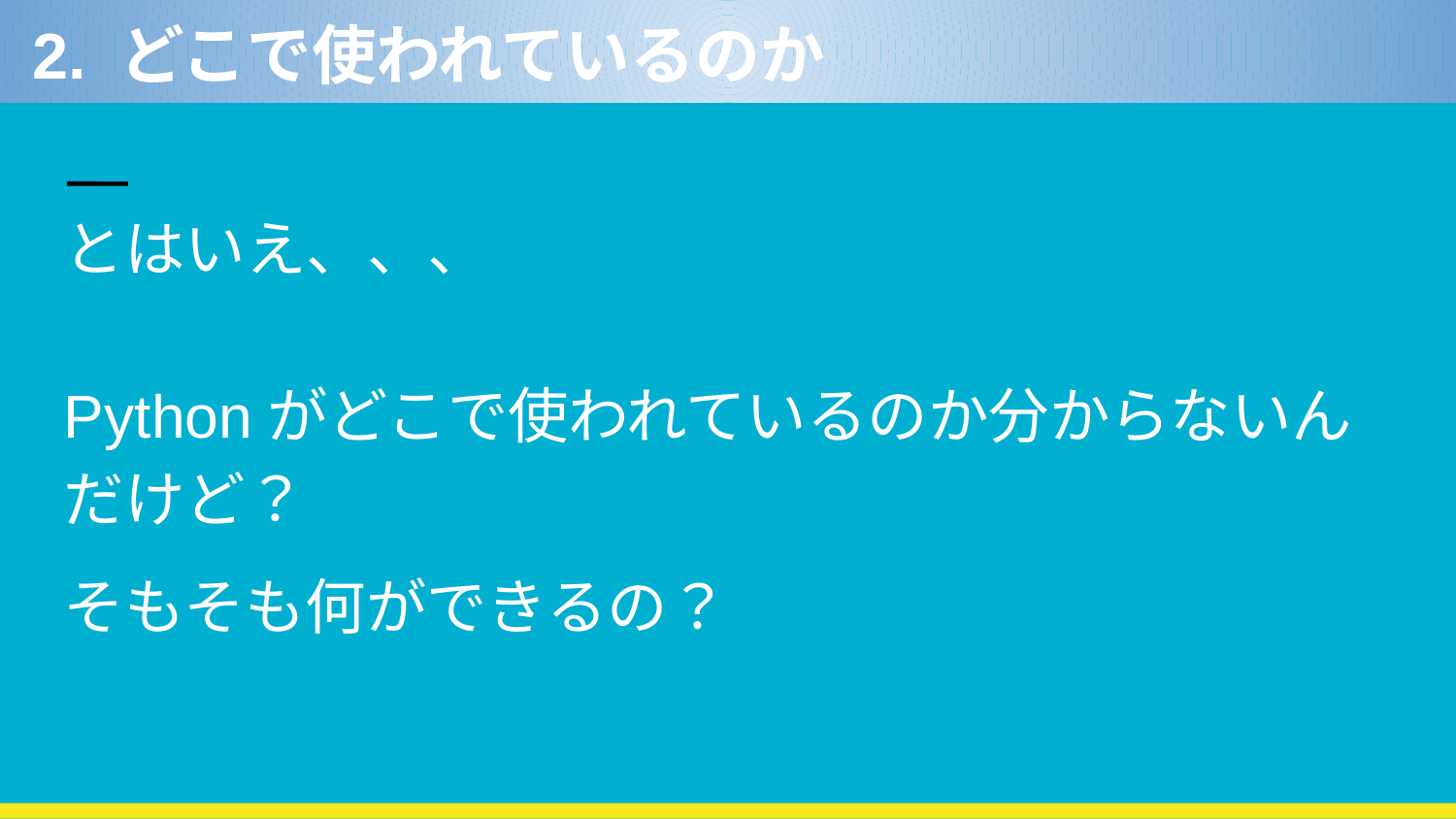

2. どこで使われているのか
とはいえ、、、

Pythonがどこで使われているのか分からないんだけど？
そもそも何ができるの？